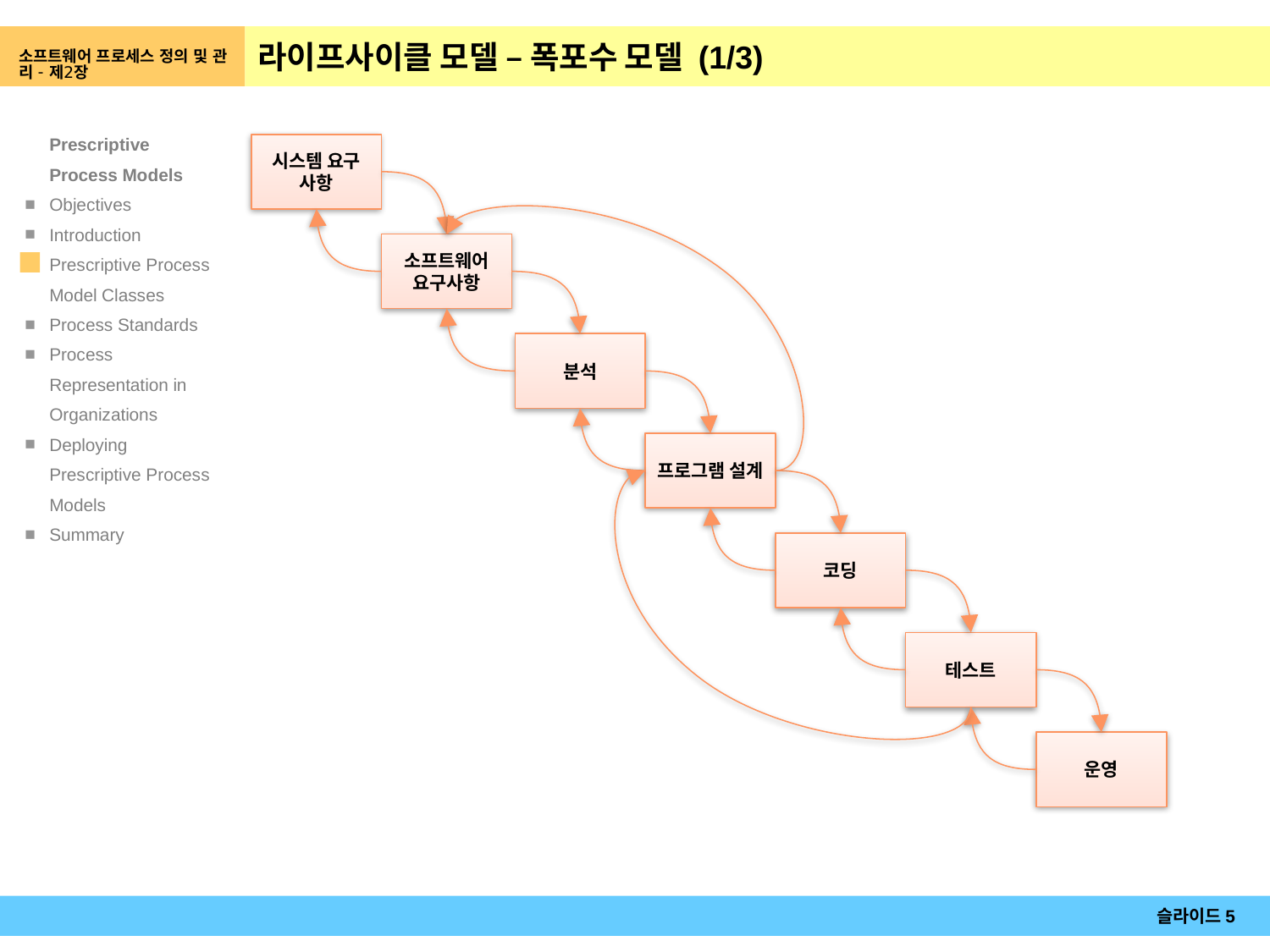

소프트웨어 프로세스 정의 및 관리 - 제2장
# 라이프사이클 모델 – 폭포수 모델 (1/3)
시스템 요구 사항
소프트웨어 요구사항

분석
프로그램 설계
코딩
테스트
운영
슬라이드5